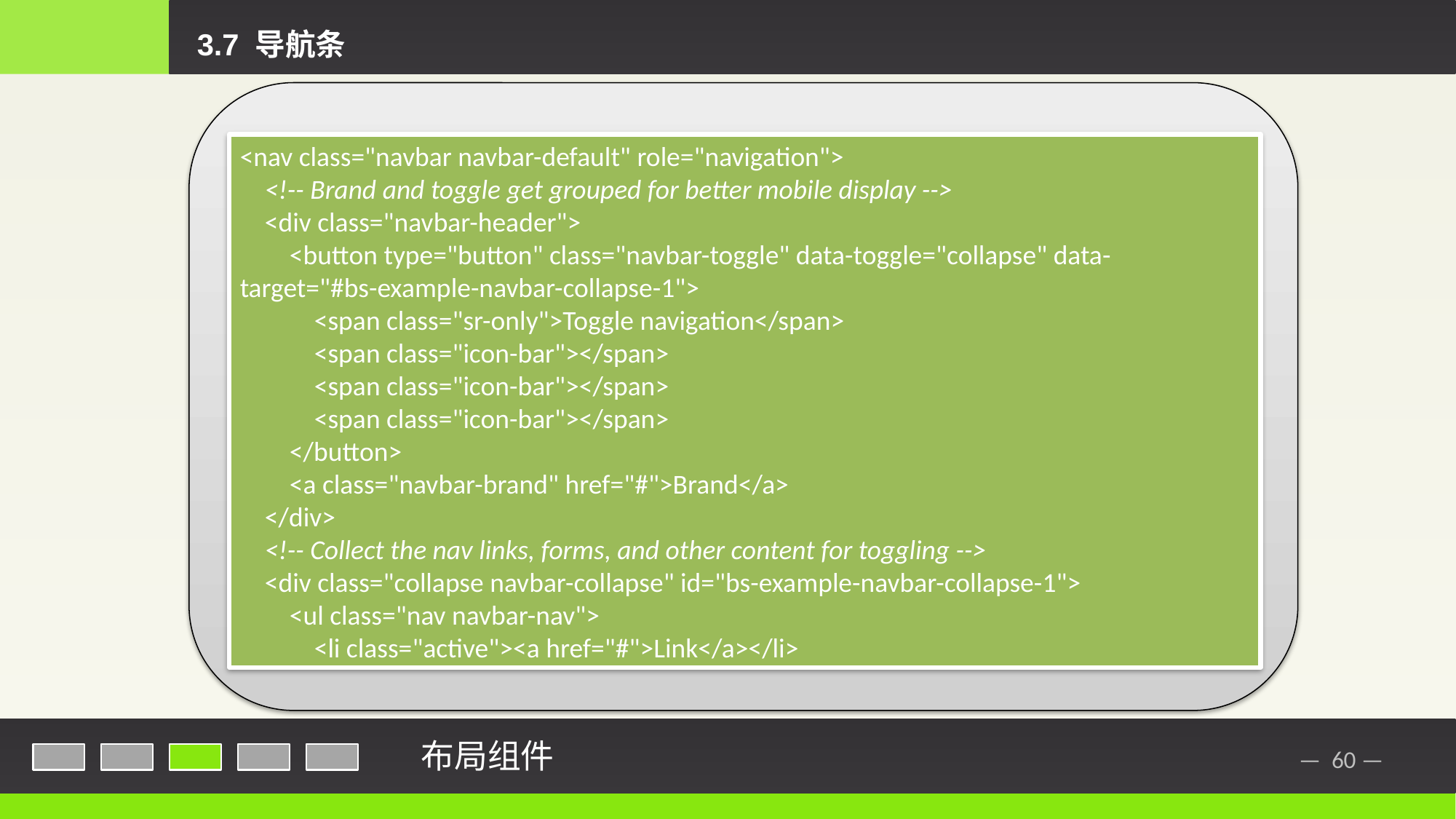

3.7 导航条
导航栏是一个很好的功能，是 Bootstrap 网站的一个突出特点。导航栏是响应式元组件就，作为应用程序或网站的导航标题。导航栏在移动设备的视图中是折叠的，随着可用视口宽度的增加，导航栏也会水平展开。在 Bootstrap 导航栏的核心中，导航栏包括了为站点名称和基本的导航定义样式。
默认的导航栏：创建一个默认的导航栏的步骤如下：
向 <nav> 标签添加 class .navbar、.navbar-default。
向上面的元素添加 role=“navigation”，有助于增加可访问性。
向 <div> 元素添加一个标题 class .navbar-header，内部包含了带有 class navbar-brand 的 <a> 元素。这会让文本看起来更大一号。
为了向导航栏添加链接，只需要简单地添加带有 class .nav、.navbar-nav 的无序列表即可。

<nav class="navbar navbar-default" role="navigation">
    <!-- Brand and toggle get grouped for better mobile display -->
    <div class="navbar-header">
        <button type="button" class="navbar-toggle" data-toggle="collapse" data-	target="#bs-example-navbar-collapse-1">
            <span class="sr-only">Toggle navigation</span>
            <span class="icon-bar"></span>
            <span class="icon-bar"></span>
            <span class="icon-bar"></span>
        </button>
        <a class="navbar-brand" href="#">Brand</a>
    </div>
    <!-- Collect the nav links, forms, and other content for toggling -->
    <div class="collapse navbar-collapse" id="bs-example-navbar-collapse-1">
        <ul class="nav navbar-nav">
            <li class="active"><a href="#">Link</a></li>